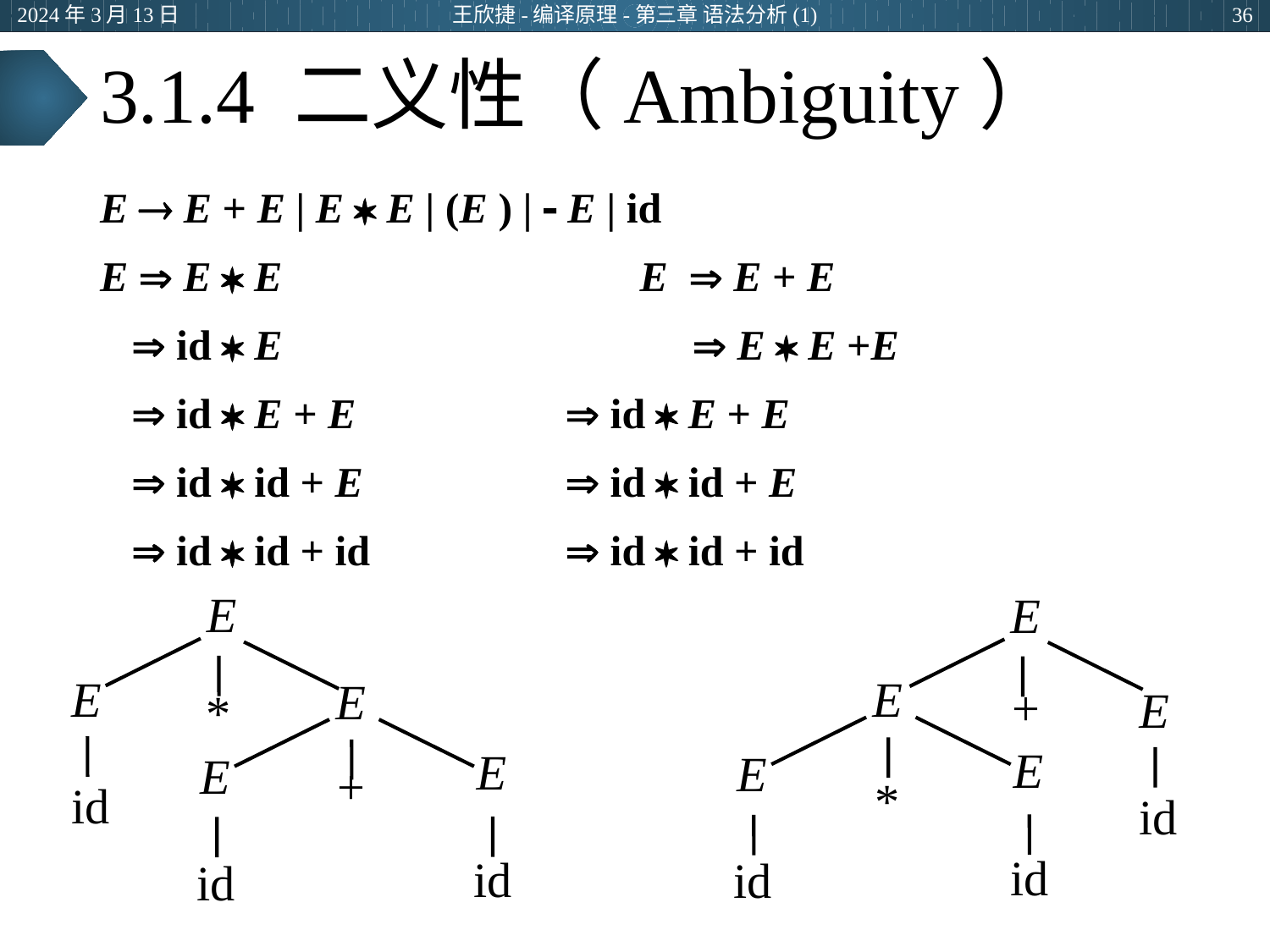

2024年3月13日
王欣捷-编译原理-第三章 语法分析(1)
36
# 3.1.4 二义性（Ambiguity）
E → E + E | E ∗ E | (E ) | − E | id
E ⇒ E ∗ E 			E  ⇒ E + E
   ⇒ id ∗ E		                 ⇒ E ∗ E +E
   ⇒ id ∗ E + E		     ⇒ id ∗ E + E
   ⇒ id ∗ id + E	 	     ⇒ id ∗ id + E
   ⇒ id ∗ id + id		     ⇒ id ∗ id + id

E
E

E
E
E
+
E
*

E

E
E
E

+
*
id
id

id
id
id
id